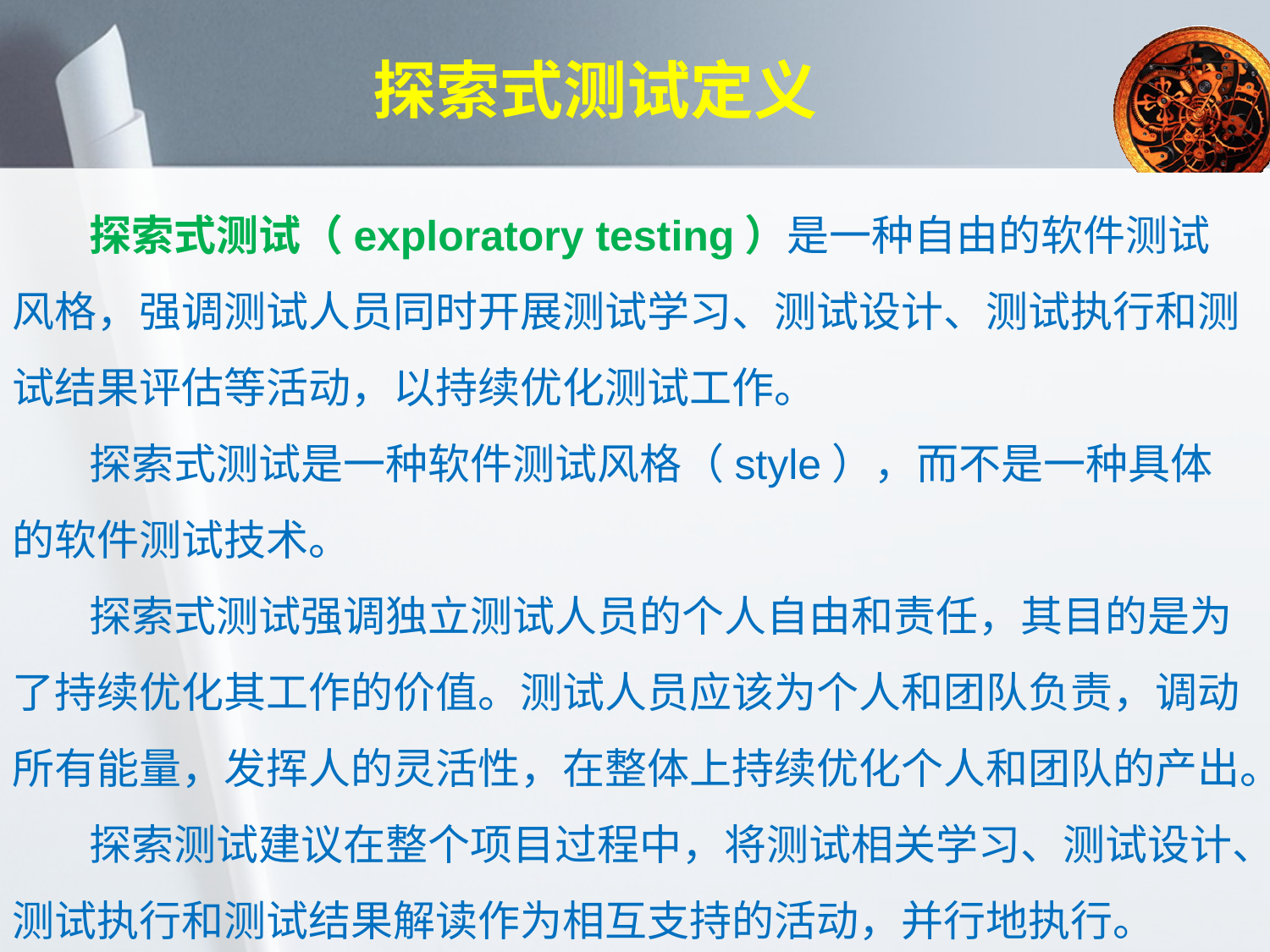

探索式测试定义
       探索式测试（exploratory testing）是一种自由的软件测试风格，强调测试人员同时开展测试学习、测试设计、测试执行和测试结果评估等活动，以持续优化测试工作。
       探索式测试是一种软件测试风格（style），而不是一种具体的软件测试技术。
       探索式测试强调独立测试人员的个人自由和责任，其目的是为了持续优化其工作的价值。测试人员应该为个人和团队负责，调动所有能量，发挥人的灵活性，在整体上持续优化个人和团队的产出。
       探索测试建议在整个项目过程中，将测试相关学习、测试设计、测试执行和测试结果解读作为相互支持的活动，并行地执行。
28